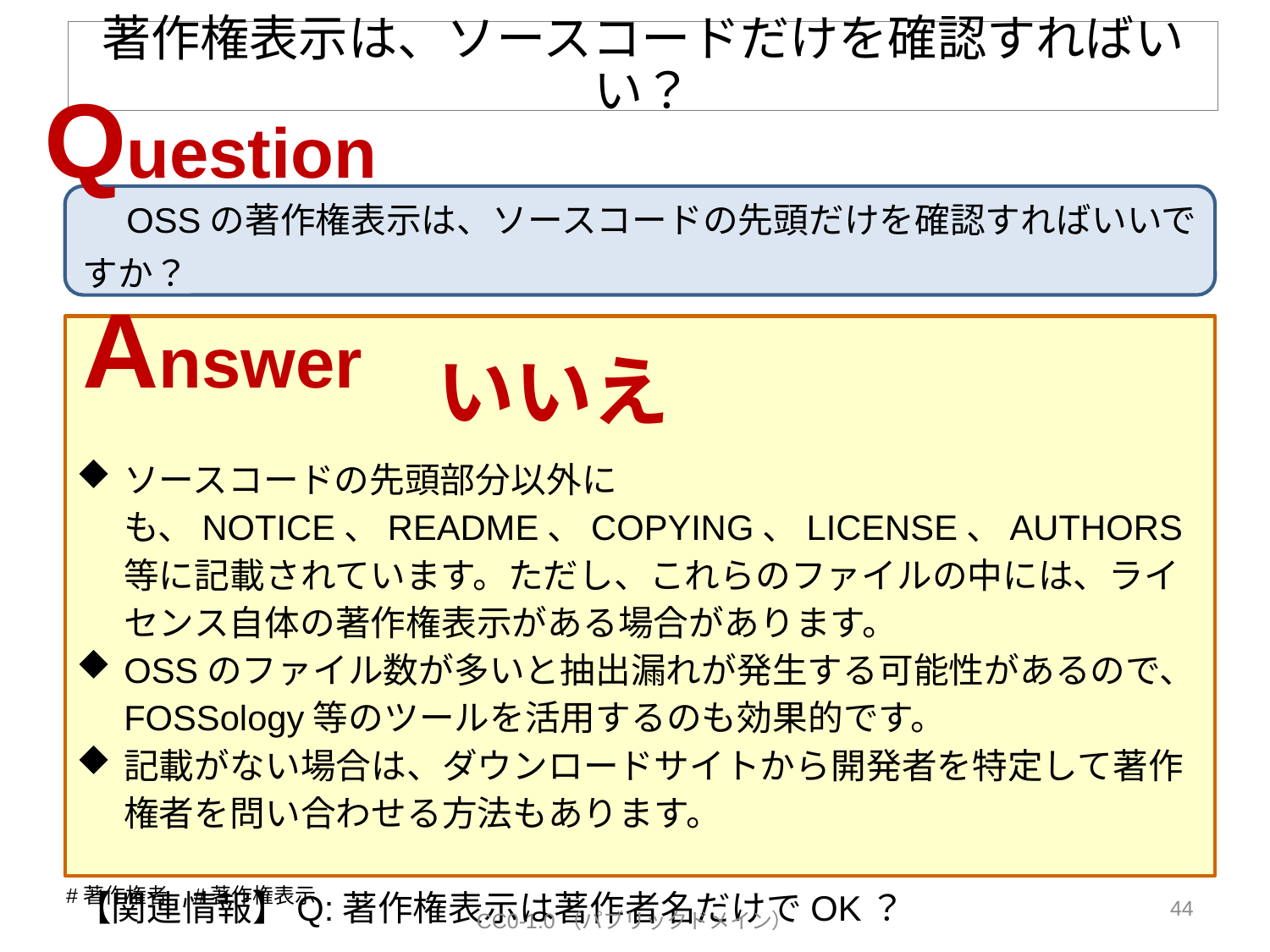

# 著作権表示は、ソースコードだけを確認すればいい？
Question
　OSSの著作権表示は、ソースコードの先頭だけを確認すればいいですか？
Answer

いいえ
ソースコードの先頭部分以外にも、NOTICE、README、COPYING、LICENSE、AUTHORS等に記載されています。ただし、これらのファイルの中には、ライセンス自体の著作権表示がある場合があります。
OSSのファイル数が多いと抽出漏れが発生する可能性があるので、FOSSology等のツールを活用するのも効果的です。
記載がない場合は、ダウンロードサイトから開発者を特定して著作権者を問い合わせる方法もあります。
【関連情報】Q:著作権表示は著作者名だけでOK？
#著作権者　#著作権表示
44
CC0-1.0（パブリックドメイン）